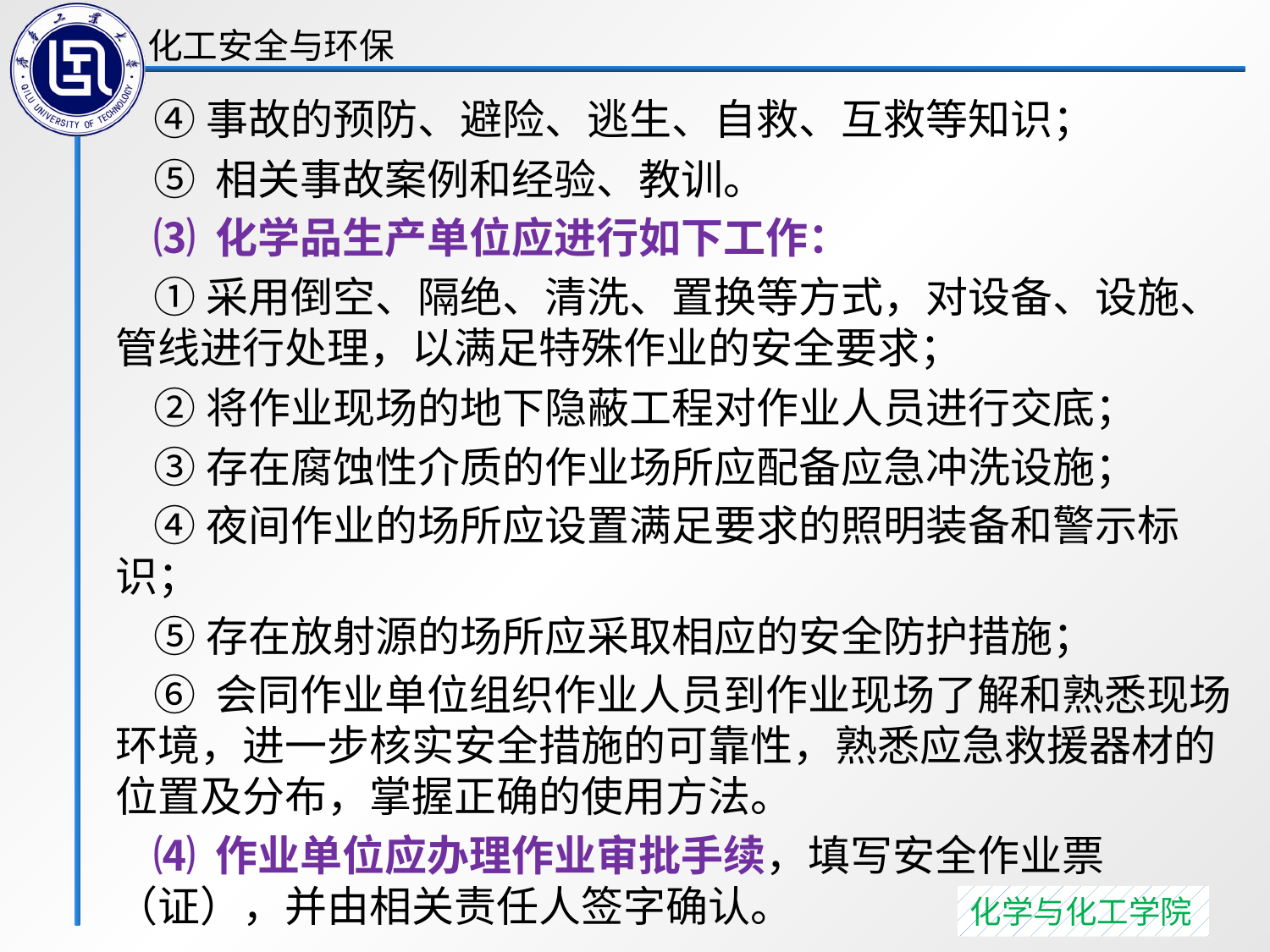

④事故的预防、避险、逃生、自救、互救等知识；
    ⑤ 相关事故案例和经验、教训。
    ⑶ 化学品生产单位应进行如下工作：
    ①采用倒空、隔绝、清洗、置换等方式，对设备、设施、管线进行处理，以满足特殊作业的安全要求；
    ②将作业现场的地下隐蔽工程对作业人员进行交底；
    ③存在腐蚀性介质的作业场所应配备应急冲洗设施；
    ④夜间作业的场所应设置满足要求的照明装备和警示标识；
    ⑤存在放射源的场所应采取相应的安全防护措施；
    ⑥ 会同作业单位组织作业人员到作业现场了解和熟悉现场环境，进一步核实安全措施的可靠性，熟悉应急救援器材的位置及分布，掌握正确的使用方法。
    ⑷ 作业单位应办理作业审批手续，填写安全作业票（证），并由相关责任人签字确认。